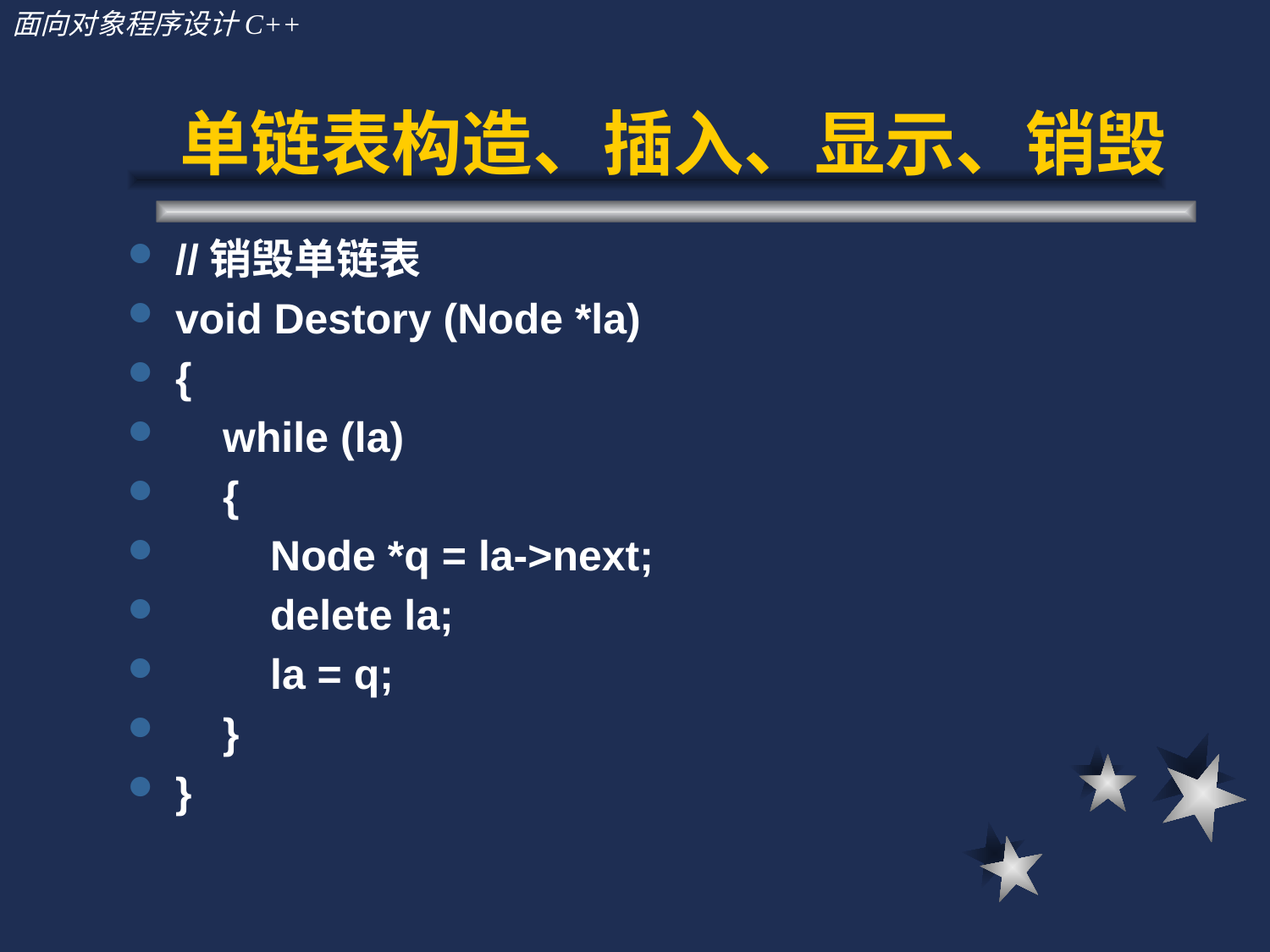

# 单链表构造、插入、显示、销毁
//销毁单链表
void Destory (Node *la)
{
    while (la)
    {
        Node *q = la->next;
        delete la;
        la = q;
    }
}
23